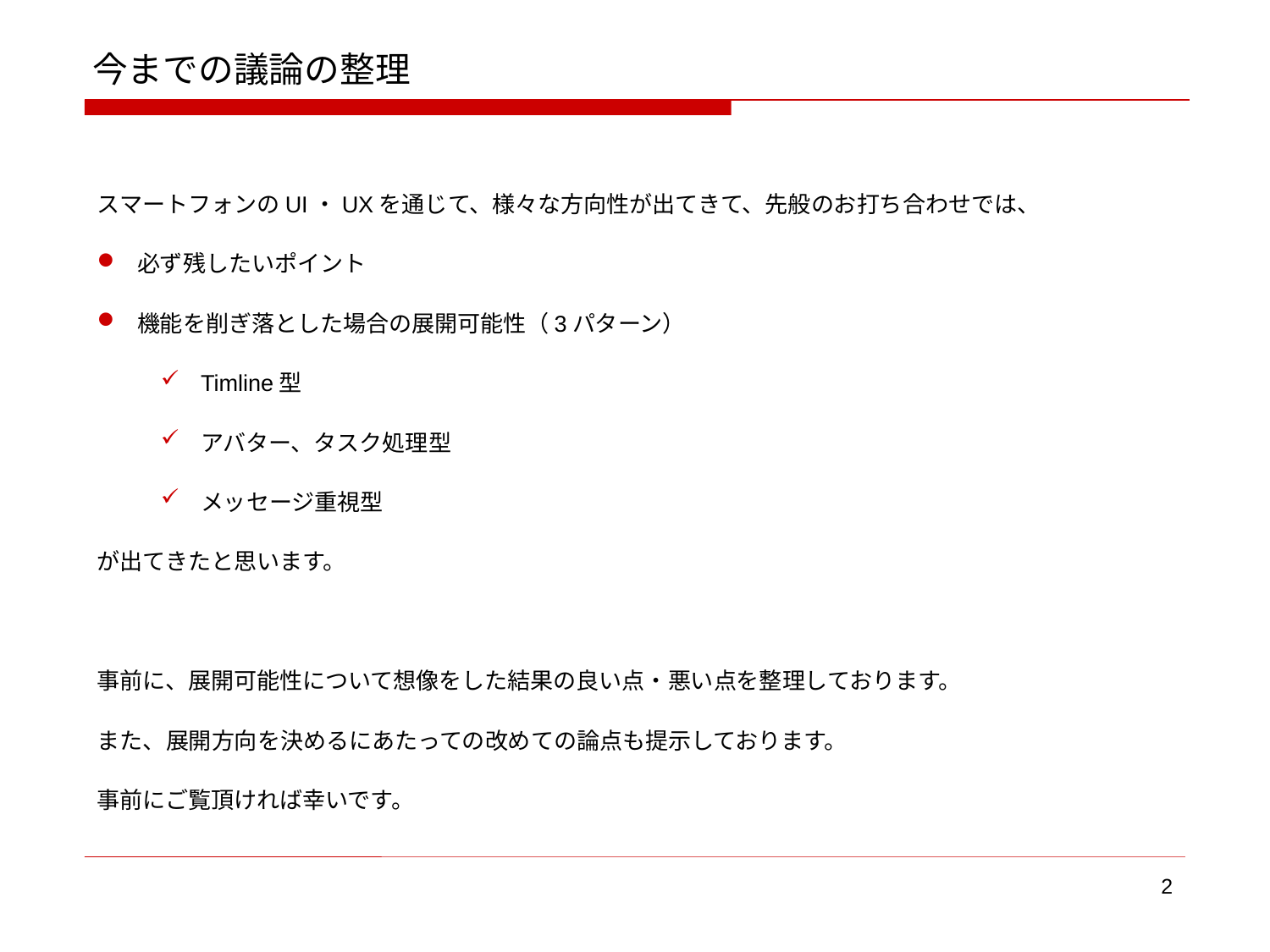

今までの議論の整理
スマートフォンのUI・UXを通じて、様々な方向性が出てきて、先般のお打ち合わせでは、
必ず残したいポイント
機能を削ぎ落とした場合の展開可能性（3パターン）
Timline型
アバター、タスク処理型
メッセージ重視型
が出てきたと思います。

事前に、展開可能性について想像をした結果の良い点・悪い点を整理しております。
また、展開方向を決めるにあたっての改めての論点も提示しております。
事前にご覧頂ければ幸いです。

2